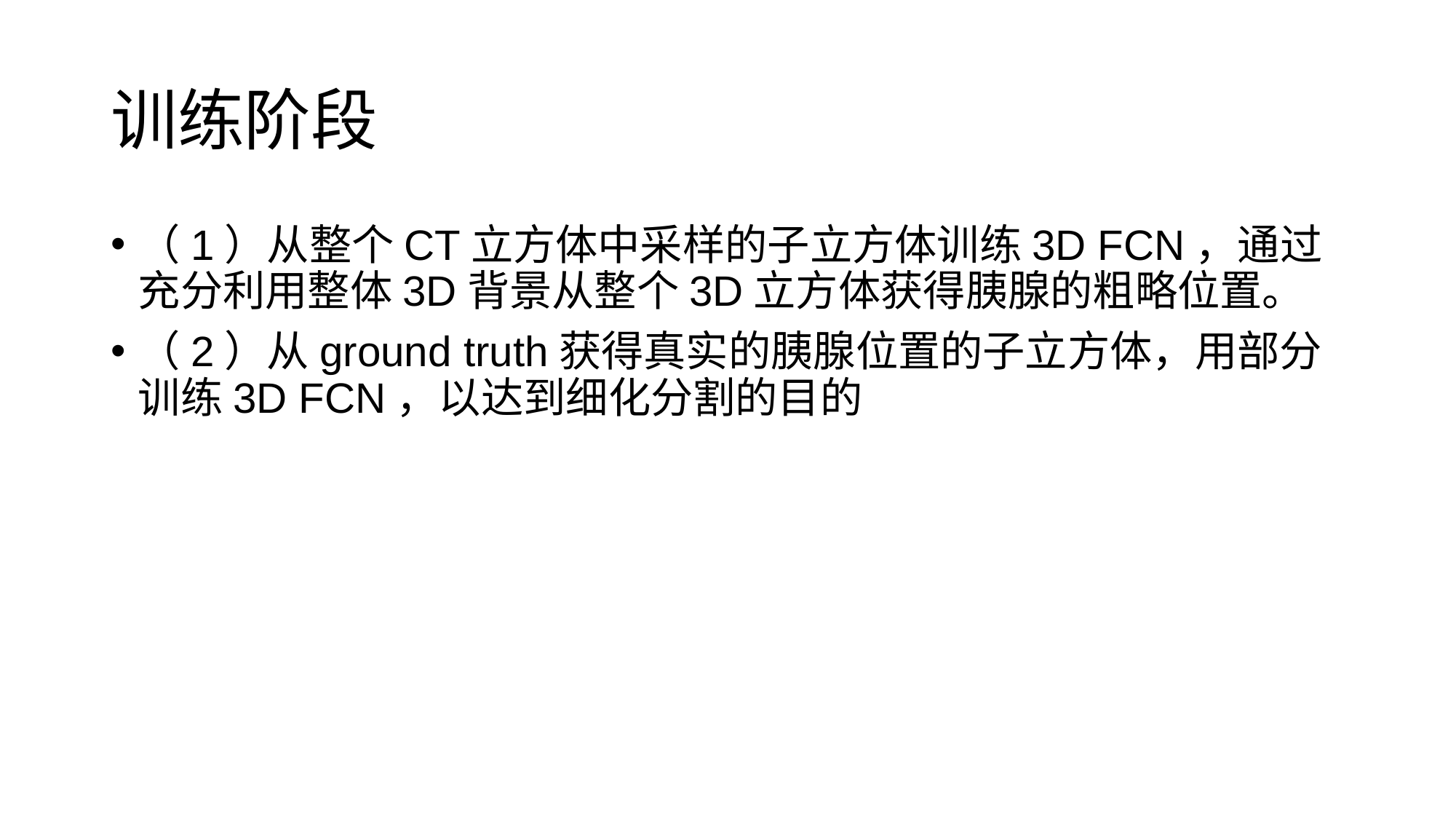

# 训练阶段
（1）从整个CT立方体中采样的子立方体训练3D FCN，通过充分利用整体3D背景从整个3D立方体获得胰腺的粗略位置。
（2）从ground truth获得真实的胰腺位置的子立方体，用部分训练3D FCN，以达到细化分割的目的